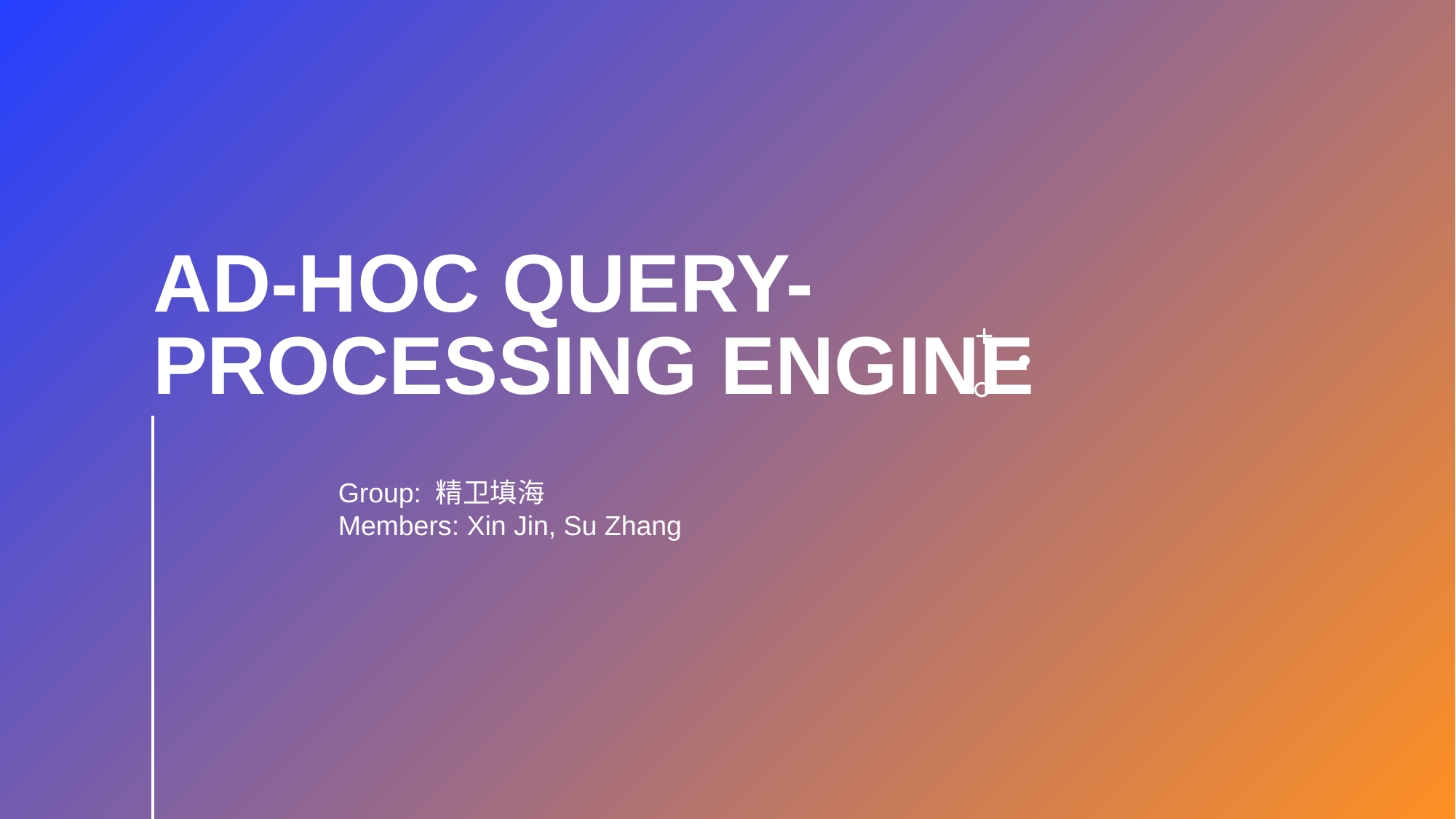

# Ad-Hoc query-processing engine
Group: 精卫填海
Members: Xin Jin, Su Zhang